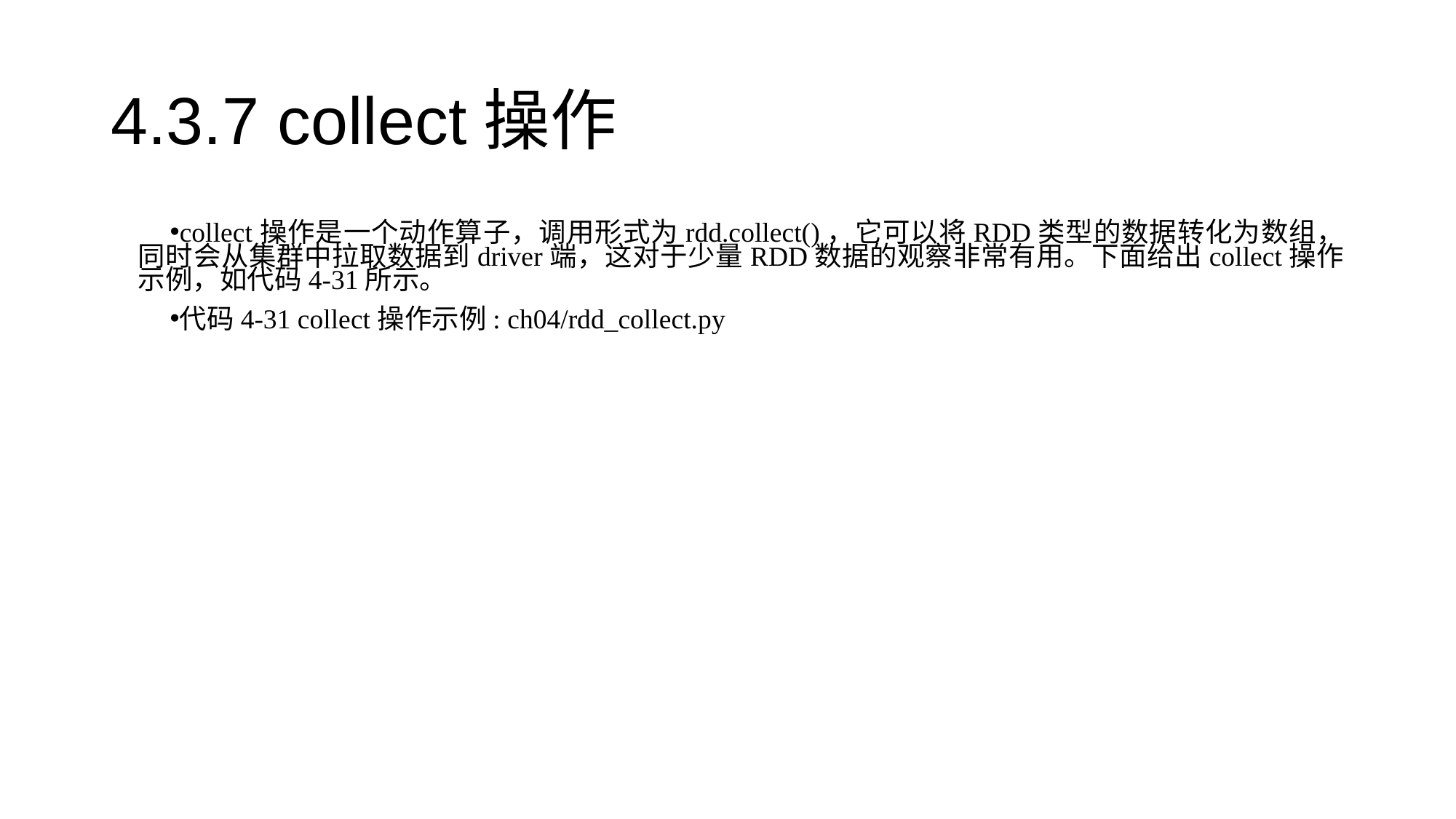

# 4.3.7 collect操作
collect操作是一个动作算子，调用形式为rdd.collect()，它可以将RDD类型的数据转化为数组，同时会从集群中拉取数据到driver端，这对于少量RDD数据的观察非常有用。下面给出collect操作示例，如代码4-31所示。
代码4-31 collect操作示例: ch04/rdd_collect.py